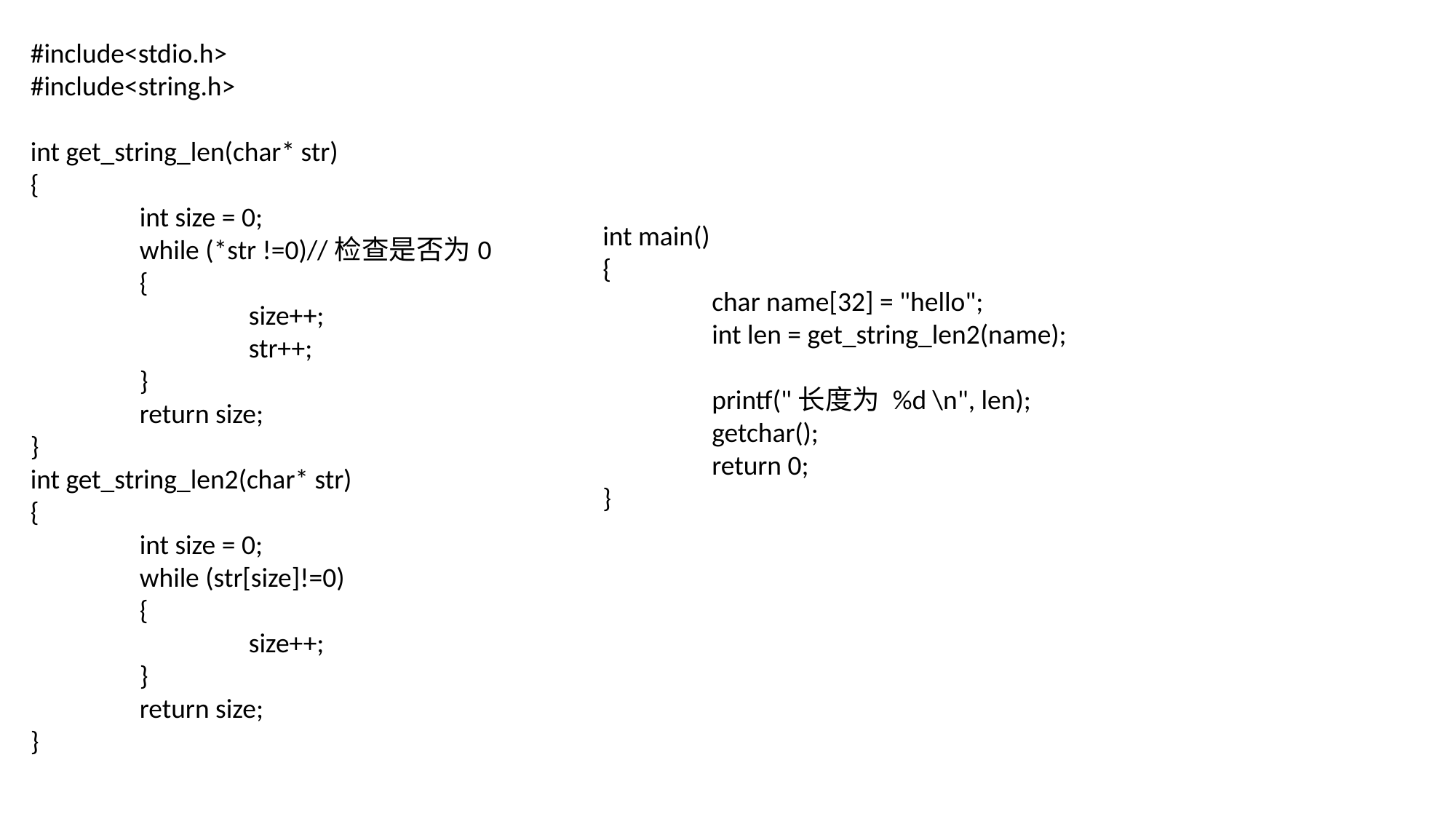

#include<stdio.h>
#include<string.h>

int get_string_len(char* str)
{
	int size = 0;
	while (*str !=0)//检查是否为0
	{
		size++;
		str++;
	}
	return size;
}
int get_string_len2(char* str)
{
	int size = 0;
	while (str[size]!=0)
	{
		size++;
	}
	return size;
}

int main()
{
	char name[32] = "hello";
	int len = get_string_len2(name);

	printf("长度为 %d \n", len);
	getchar();
	return 0;
}